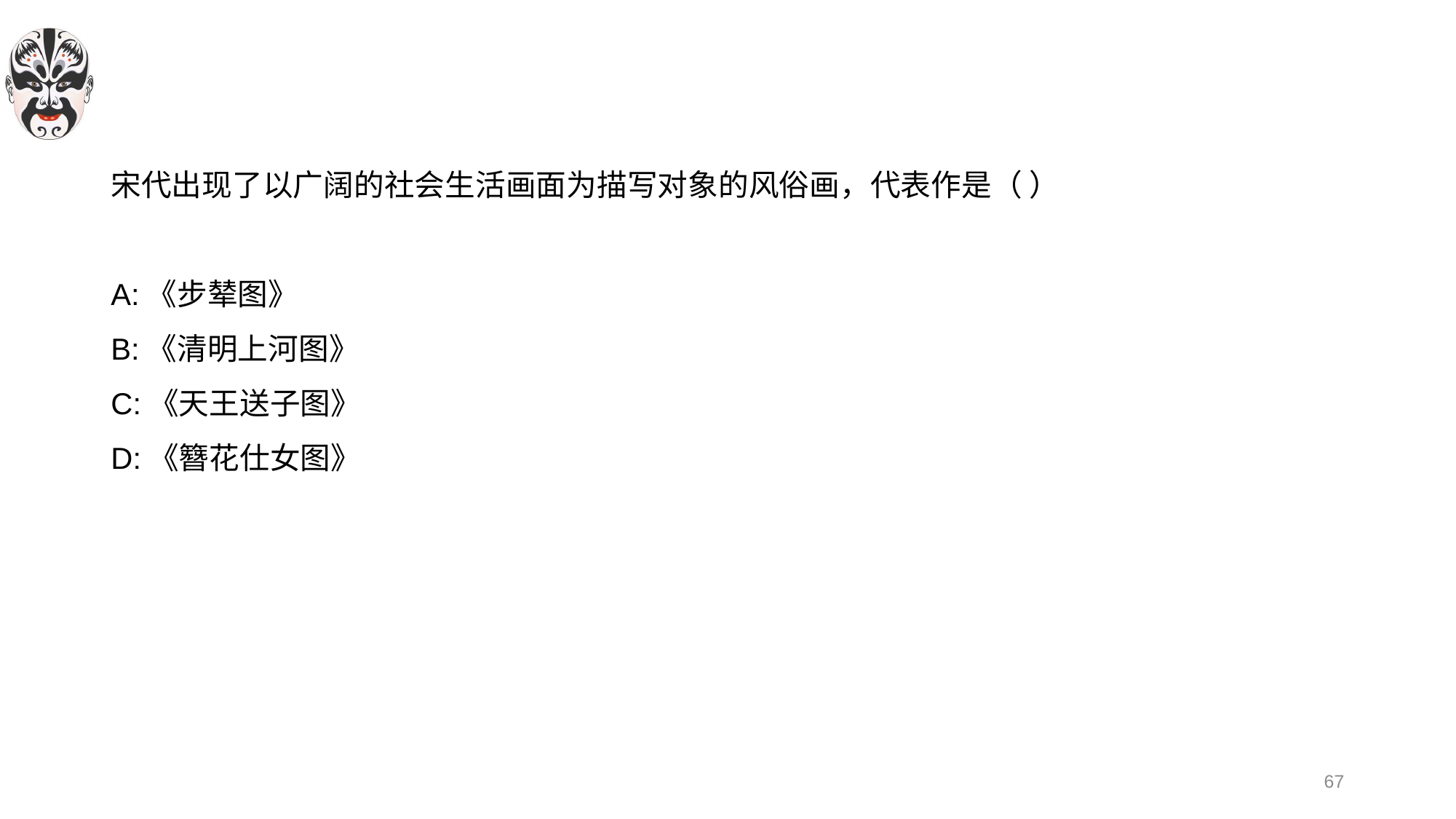

#
宋代出现了以广阔的社会生活画面为描写对象的风俗画，代表作是（ ）

A:《步辇图》
B:《清明上河图》
C:《天王送子图》
D:《簪花仕女图》

67